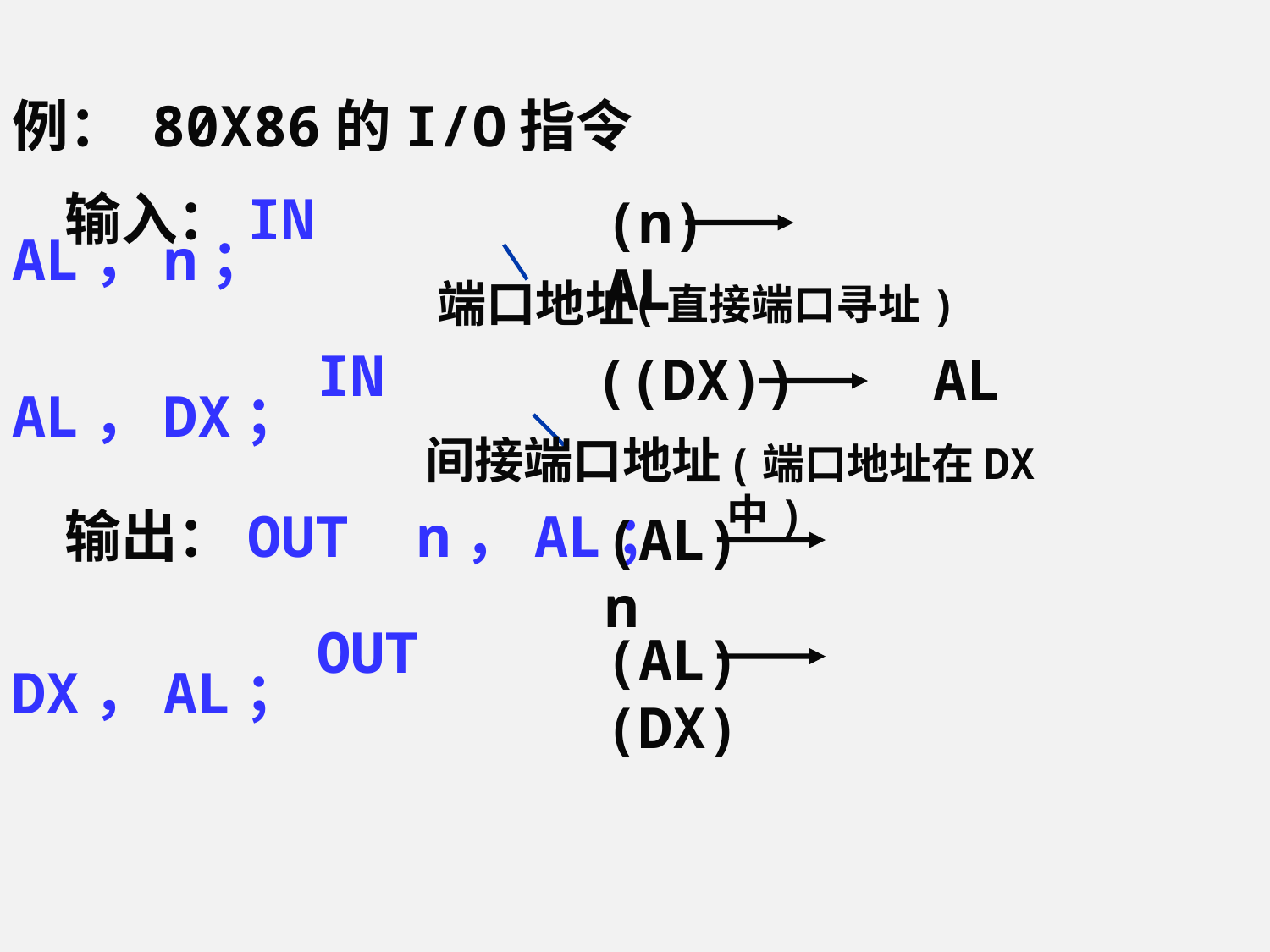

例： 80X86的I/O指令
(n)    AL

   输入：IN  AL，n；

端口地址
(直接端口寻址)
((DX))    AL

         IN  AL，DX；

间接端口地址
(端口地址在DX中)
(AL)    n

   输出：OUT  n，AL；
(AL)    (DX)

         OUT  DX，AL；
98